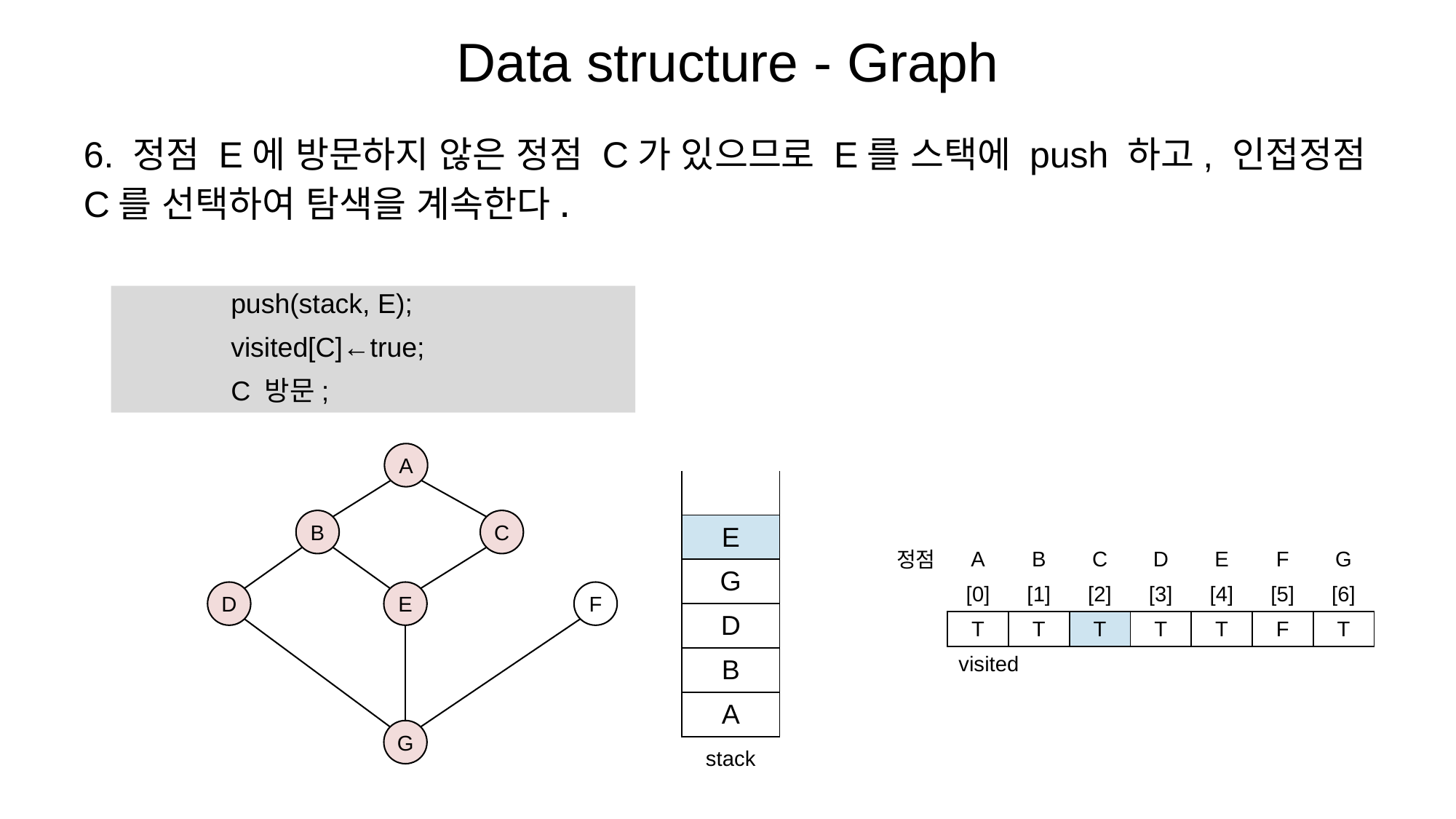

# Data structure - Graph
6. 정점 E에 방문하지 않은 정점 C가 있으므로 E를 스택에 push 하고, 인접정점 C를 선택하여 탐색을 계속한다.
push(stack, E);
visited[C]←true;
C 방문;
A
|  |
| --- |
| E |
| G |
| D |
| B |
| A |
| stack |
B
C
정점
| A | B | C | D | E | F | G |
| --- | --- | --- | --- | --- | --- | --- |
| [0] | [1] | [2] | [3] | [4] | [5] | [6] |
| T | T | T | T | T | F | T |
| visited |  |  |  |  |  |  |
D
E
F
G